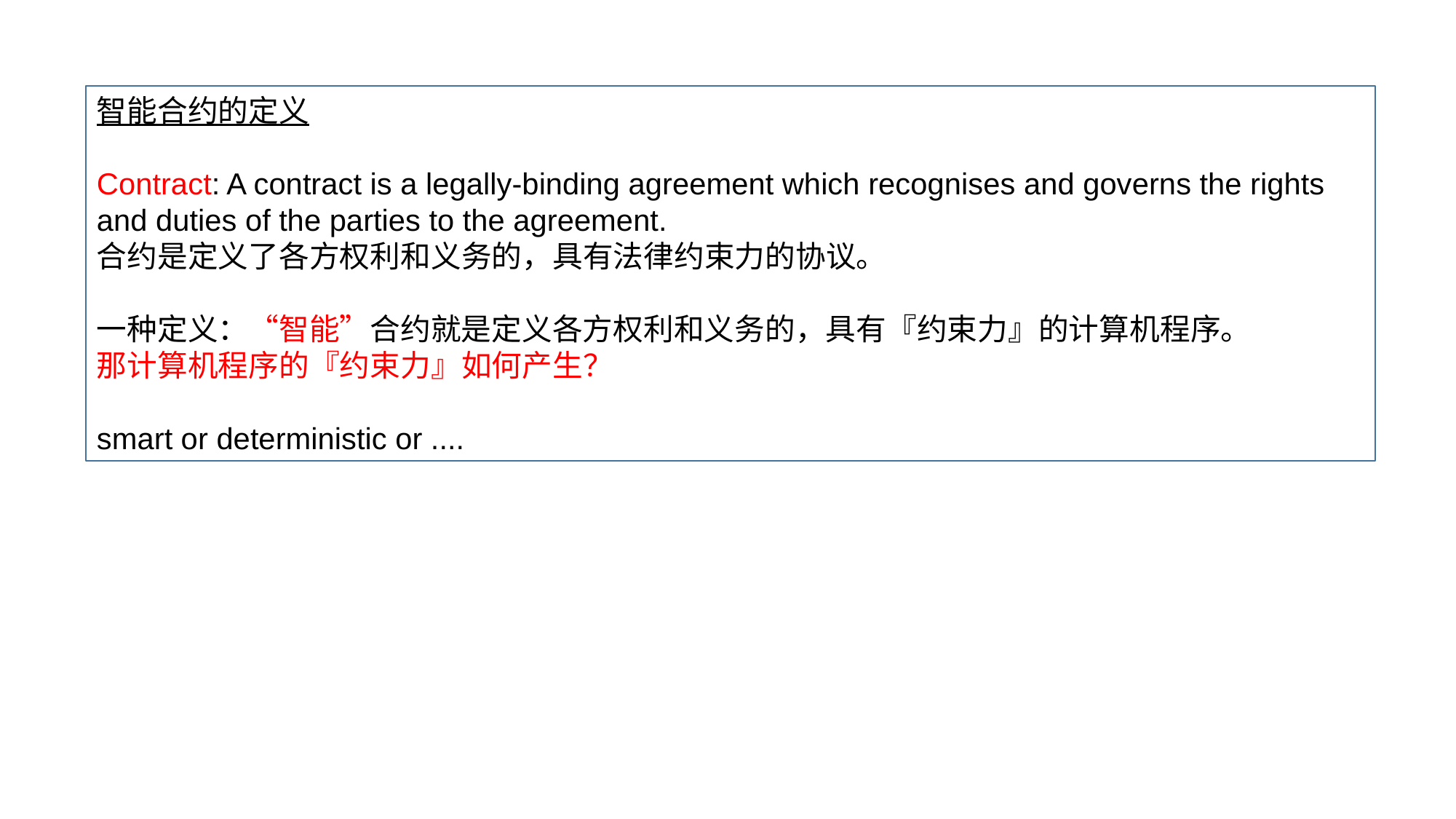

智能合约的定义

Contract: A contract is a legally-binding agreement which recognises and governs the rights and duties of the parties to the agreement.
合约是定义了各方权利和义务的，具有法律约束力的协议。

一种定义：“智能”合约就是定义各方权利和义务的，具有『约束力』的计算机程序。
那计算机程序的『约束力』如何产生？

smart or deterministic or ....